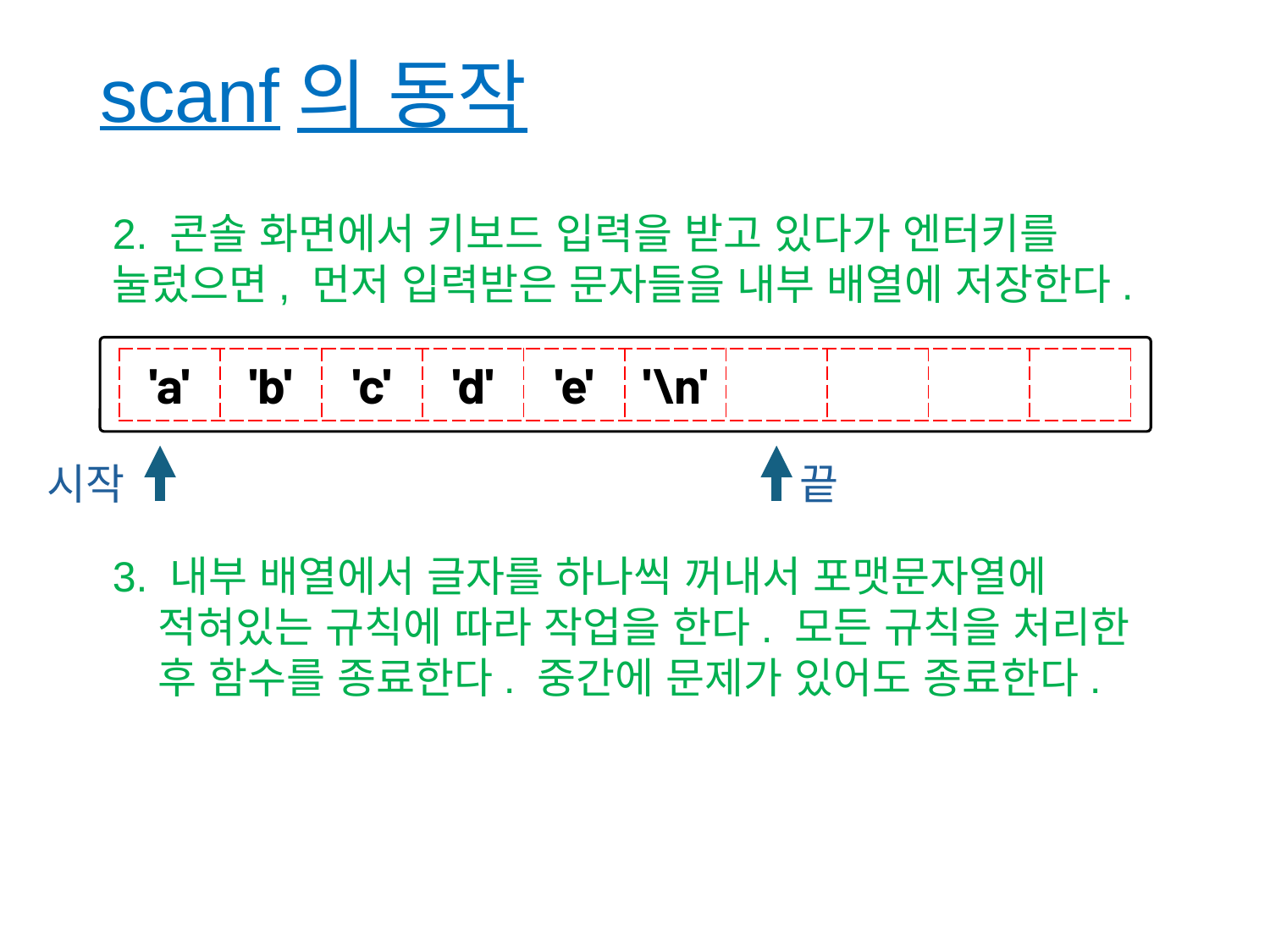

# scanf의 동작
2. 콘솔 화면에서 키보드 입력을 받고 있다가 엔터키를
눌렀으면, 먼저 입력받은 문자들을 내부 배열에 저장한다.

| 'a' | 'b' | 'c' | 'd' | 'e' | '\n' |  |  |  |  |
| --- | --- | --- | --- | --- | --- | --- | --- | --- | --- |
끝
시작
3. 내부 배열에서 글자를 하나씩 꺼내서 포맷문자열에
   적혀있는 규칙에 따라 작업을 한다. 모든 규칙을 처리한
   후 함수를 종료한다. 중간에 문제가 있어도 종료한다.